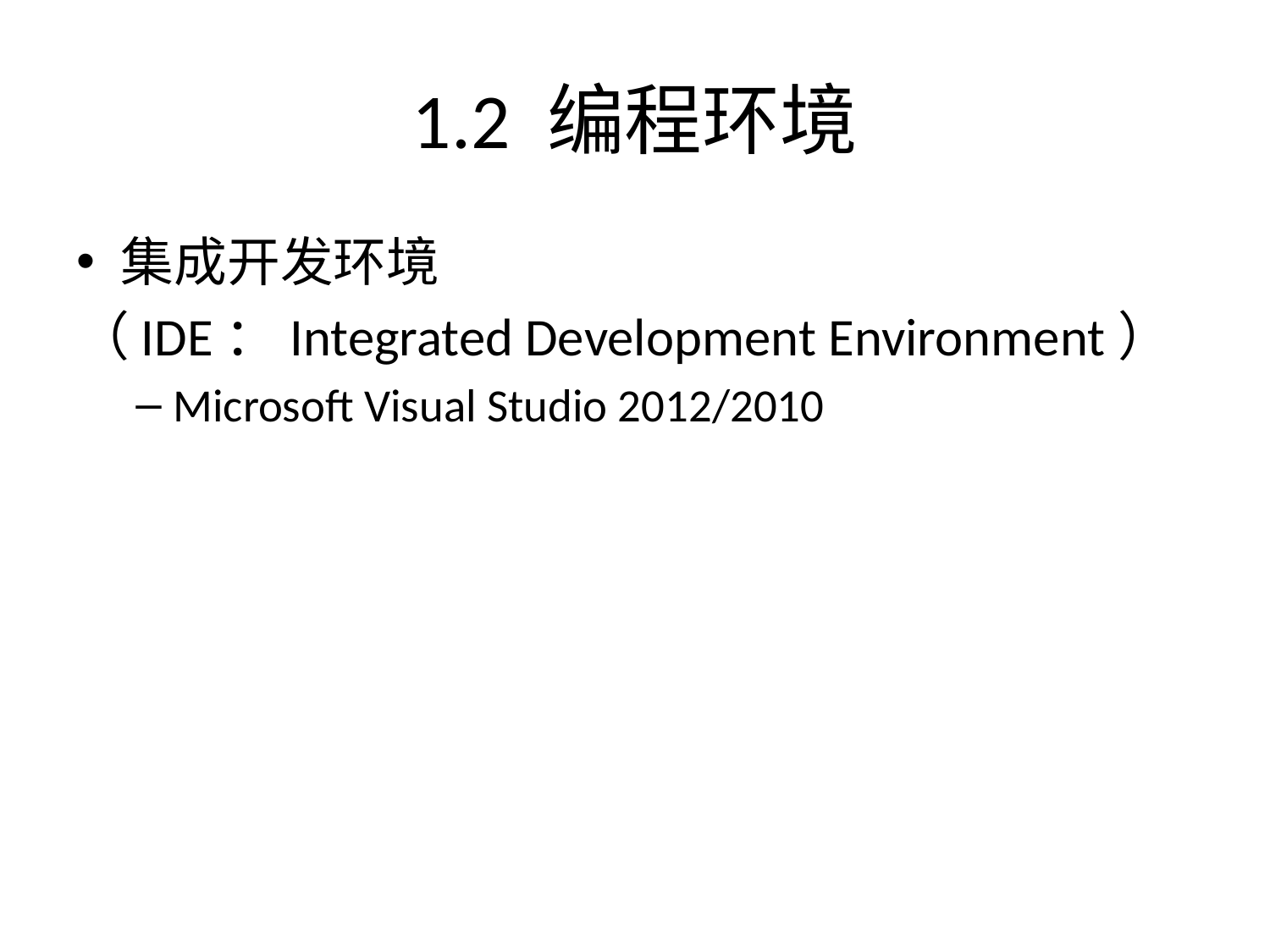

# 1.2 编程环境
集成开发环境
（IDE：Integrated Development Environment）
Microsoft Visual Studio 2012/2010